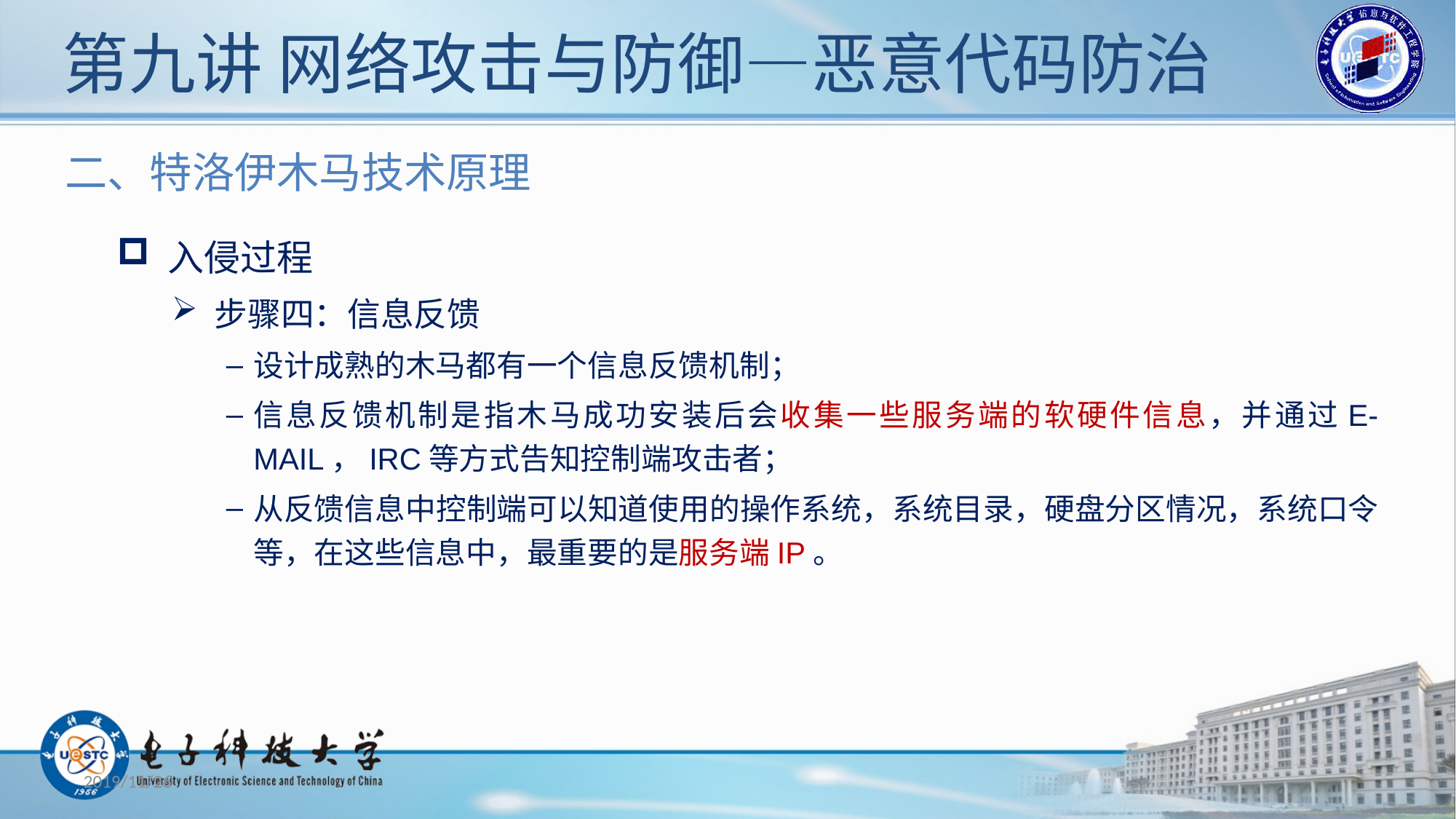

# 第九讲 网络攻击与防御—恶意代码防治
二、特洛伊木马技术原理
 入侵过程
 步骤四：信息反馈
设计成熟的木马都有一个信息反馈机制；
信息反馈机制是指木马成功安装后会收集一些服务端的软硬件信息，并通过E-MAIL，IRC等方式告知控制端攻击者；
从反馈信息中控制端可以知道使用的操作系统，系统目录，硬盘分区情况，系统口令等，在这些信息中，最重要的是服务端IP。
2019/11/26